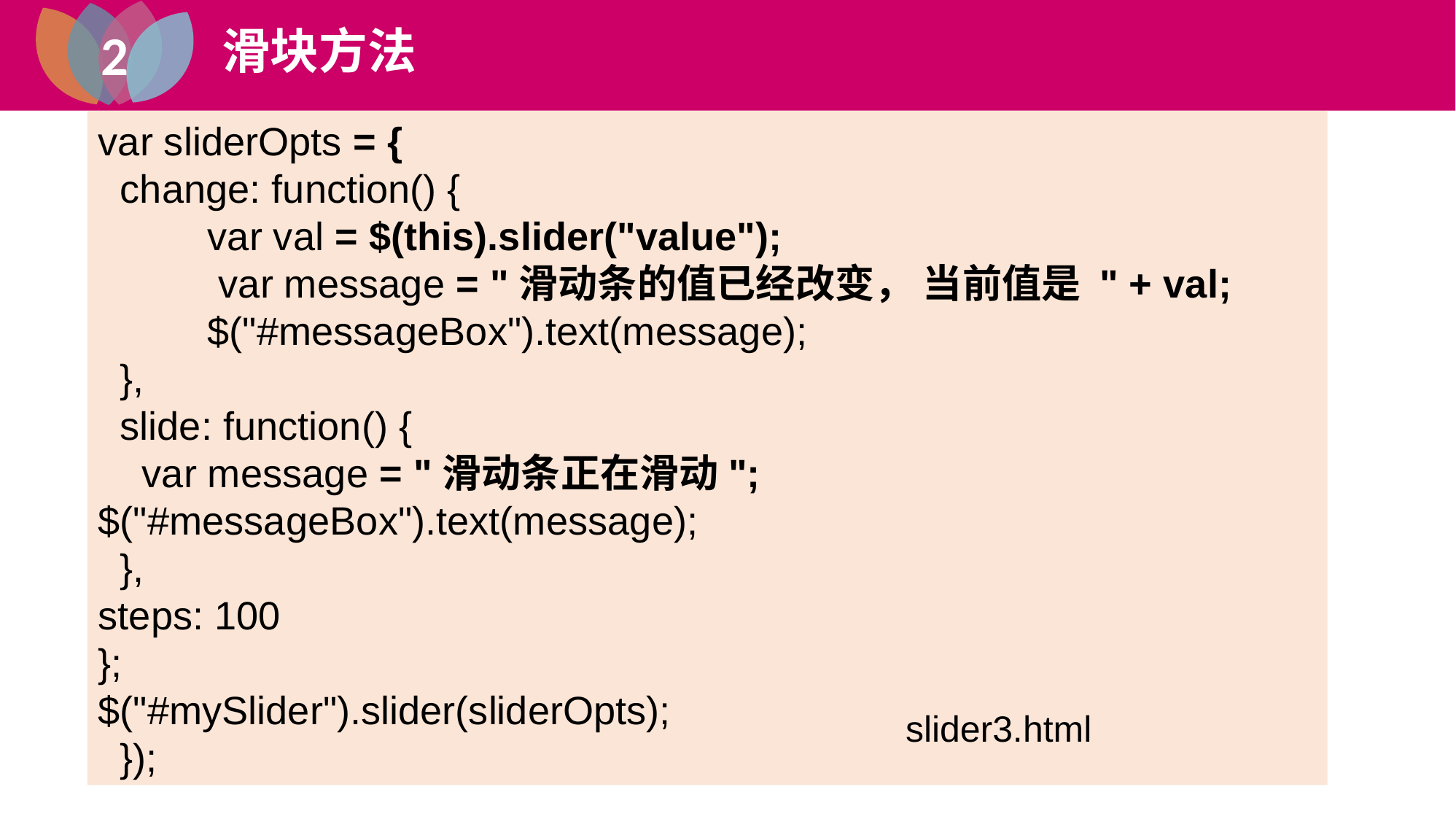

2
滑块方法
1
jQuery UI
var sliderOpts = {
  change: function() {
	var val = $(this).slider("value");
    	 var message = "滑动条的值已经改变， 当前值是 " + val;
	$("#messageBox").text(message);
  },
  slide: function() {
    var message = "滑动条正在滑动";
$("#messageBox").text(message);
  },
steps: 100
};
$("#mySlider").slider(sliderOpts);
  });
slider3.html